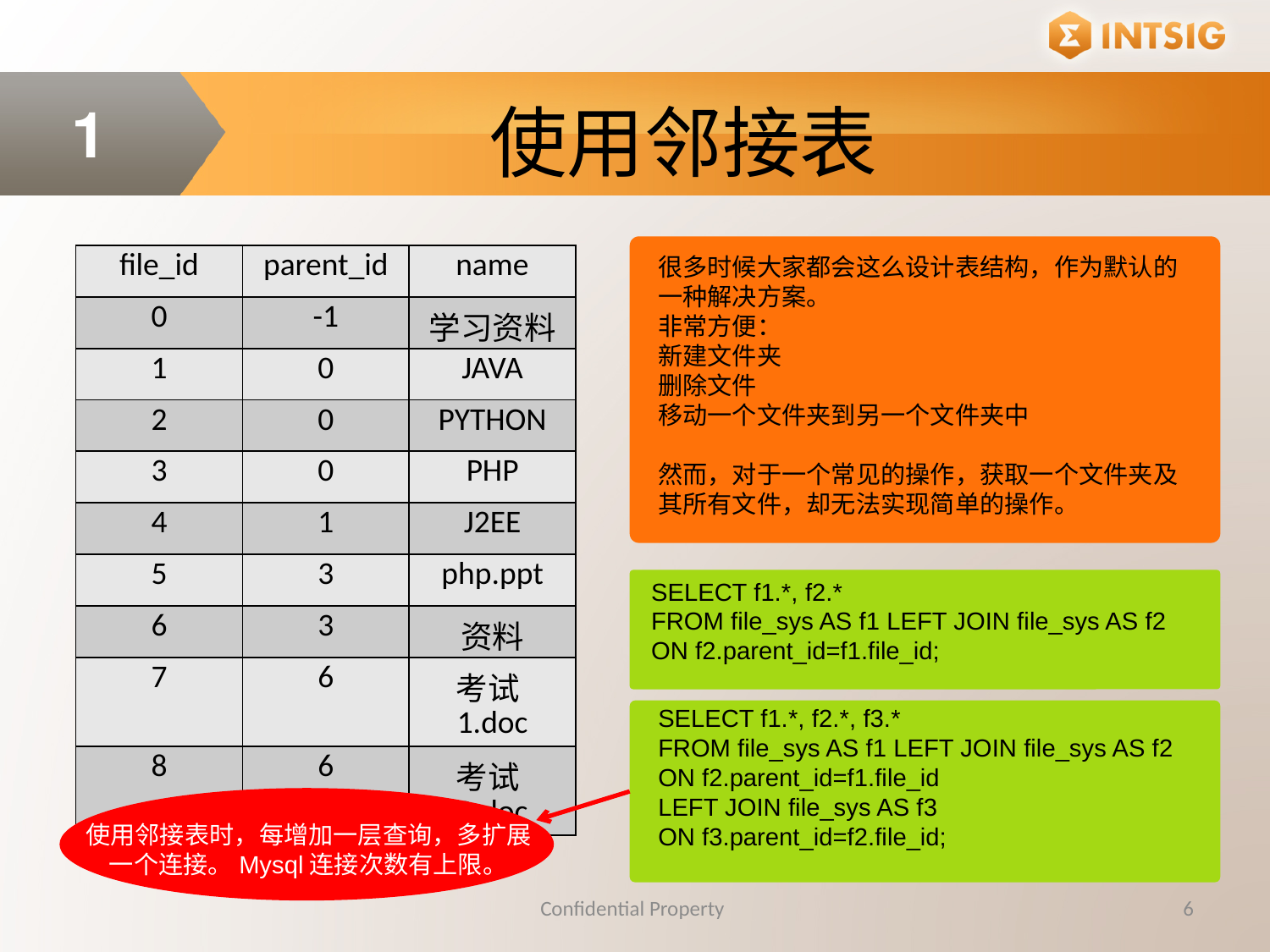

使用邻接表
1

| file\_id | parent\_id | name |
| --- | --- | --- |
| 0 | -1 | 学习资料 |
| 1 | 0 | JAVA |
| 2 | 0 | PYTHON |
| 3 | 0 | PHP |
| 4 | 1 | J2EE |
| 5 | 3 | php.ppt |
| 6 | 3 | 资料 |
| 7 | 6 | 考试1.doc |
| 8 | 6 | 考试2.doc |
很多时候大家都会这么设计表结构，作为默认的一种解决方案。
非常方便：
新建文件夹
删除文件
移动一个文件夹到另一个文件夹中

然而，对于一个常见的操作，获取一个文件夹及其所有文件，却无法实现简单的操作。

SELECT f1.*, f2.*
FROM file_sys AS f1 LEFT JOIN file_sys AS f2
ON f2.parent_id=f1.file_id;
SELECT f1.*, f2.*, f3.*
FROM file_sys AS f1 LEFT JOIN file_sys AS f2
ON f2.parent_id=f1.file_id
LEFT JOIN file_sys AS f3
ON f3.parent_id=f2.file_id;

使用邻接表时，每增加一层查询，多扩展一个连接。Mysql连接次数有上限。
Confidential Property
6